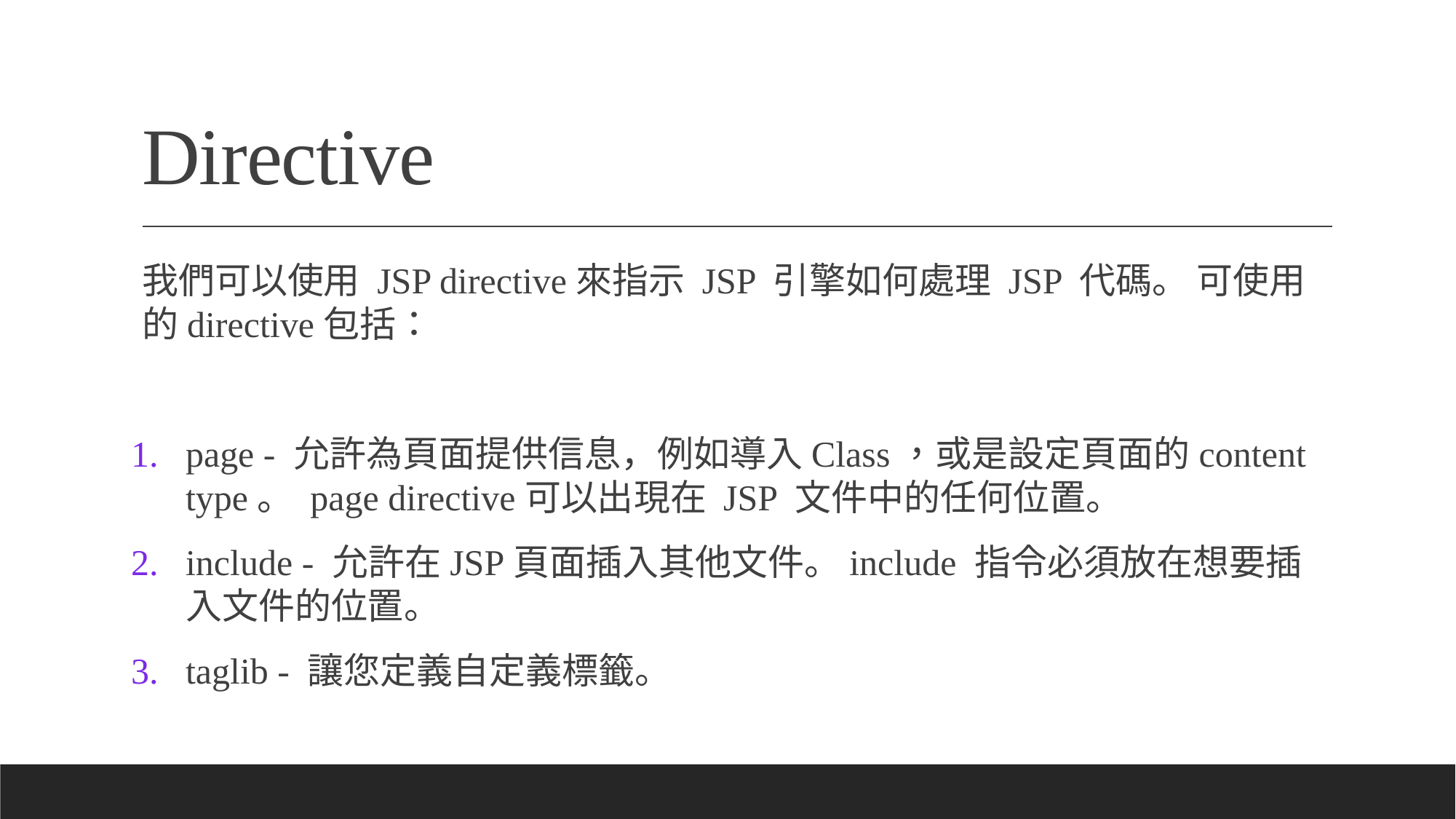

# Directive
我們可以使用 JSP directive來指示 JSP 引擎如何處理 JSP 代碼。 可使用的directive包括：

page - 允許為頁面提供信息，例如導入Class，或是設定頁面的content type。 page directive可以出現在 JSP 文件中的任何位置。
include - 允許在JSP頁面插入其他文件。include 指令必須放在想要插入文件的位置。
taglib - 讓您定義自定義標籤。